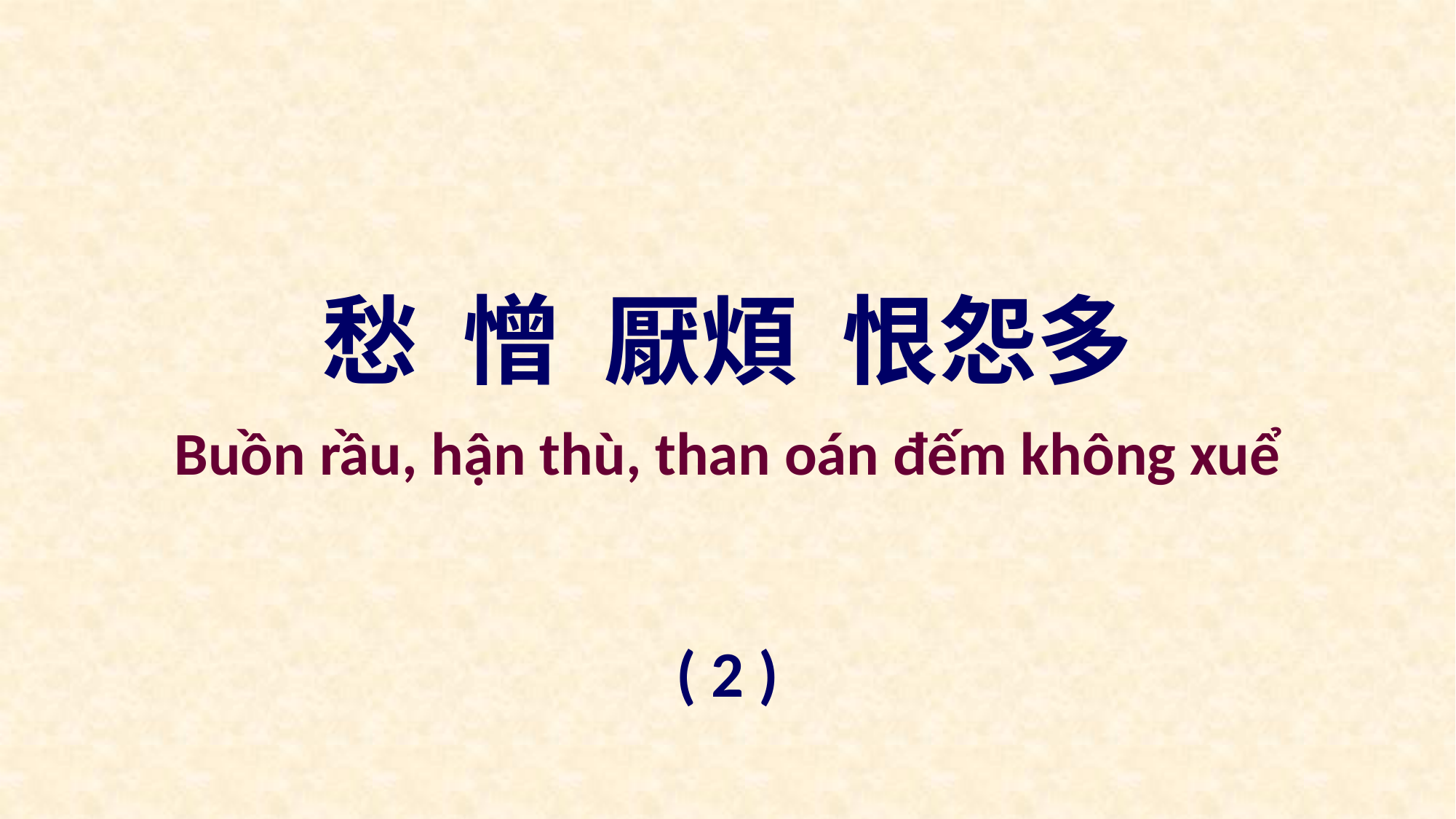

愁  憎  厭煩  恨怨多
Buồn rầu, hận thù, than oán đếm không xuể
( 2 )